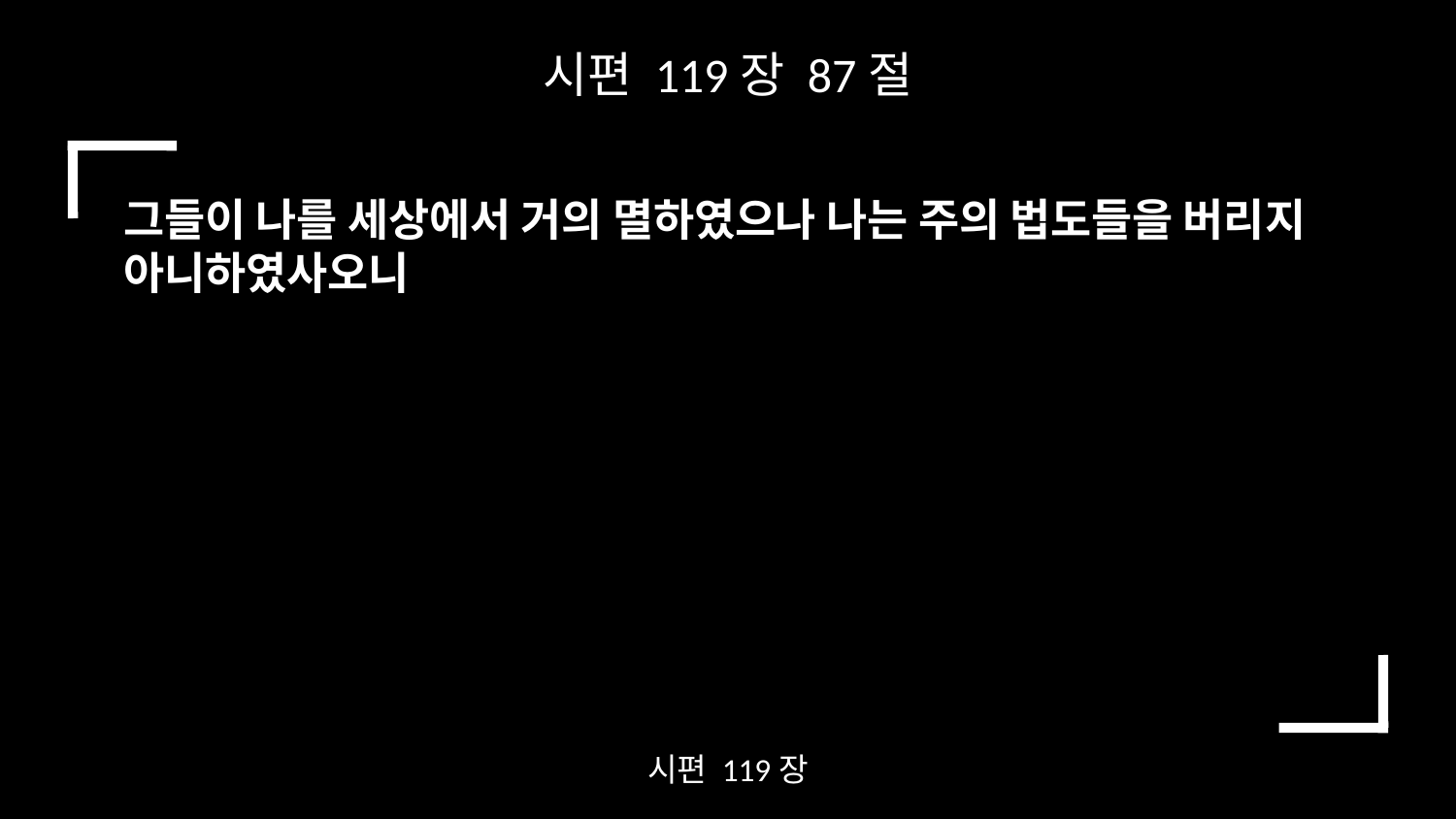

시편 119장 87절

그들이 나를 세상에서 거의 멸하였으나 나는 주의 법도들을 버리지 아니하였사오니

시편 119장